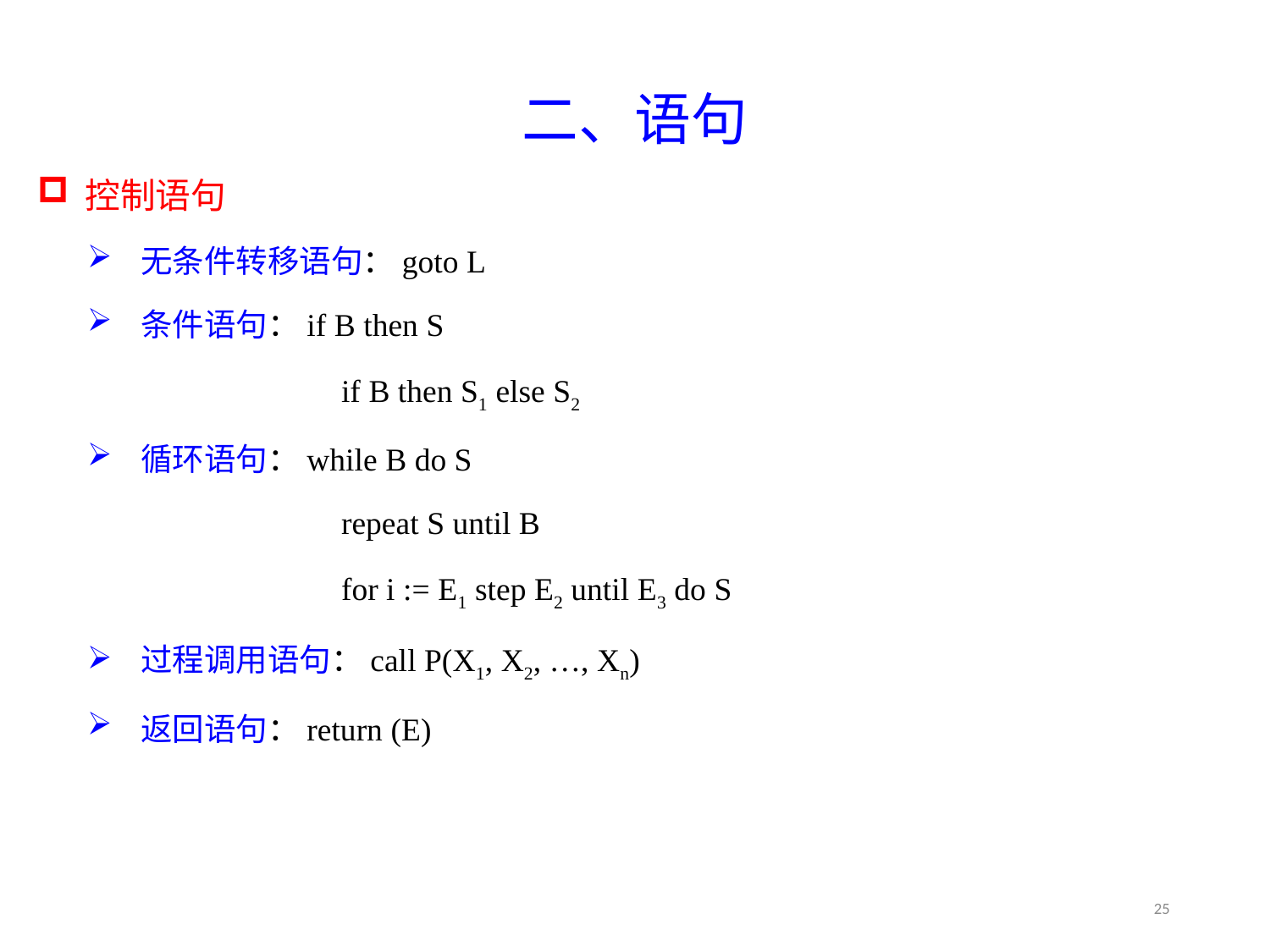

2.2.5 语句与控制结构
二、语句
控制语句
无条件转移语句：goto L
条件语句：if B then S
		if B then S1 else S2
循环语句：while B do S
		repeat S until B
		for i := E1 step E2 until E3 do S
过程调用语句：call P(X1, X2, …, Xn)
返回语句：return (E)
25